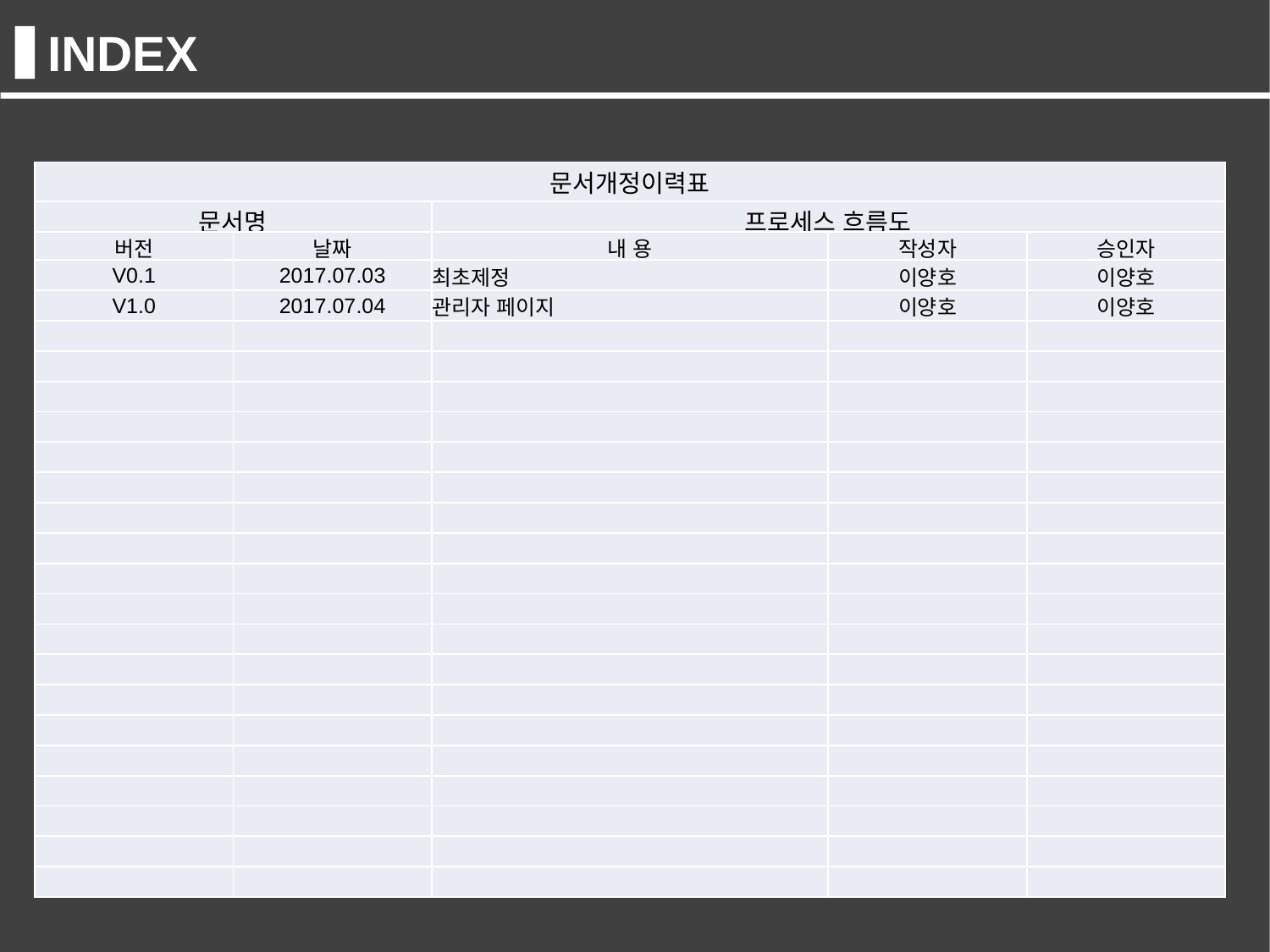

INDEX

| 문서개정이력표 |  |  |  |  |
| --- | --- | --- | --- | --- |
| 문서명 |  | 프로세스 흐름도 |  |  |
| 버전 | 날짜 | 내 용 | 작성자 | 승인자 |
| V0.1 | 2017.07.03 | 최초제정 | 이양호 | 이양호 |
| V1.0 | 2017.07.04 | 관리자 페이지 | 이양호 | 이양호 |
|  |  |  |  |  |
|  |  |  |  |  |
|  |  |  |  |  |
|  |  |  |  |  |
|  |  |  |  |  |
|  |  |  |  |  |
|  |  |  |  |  |
|  |  |  |  |  |
|  |  |  |  |  |
|  |  |  |  |  |
|  |  |  |  |  |
|  |  |  |  |  |
|  |  |  |  |  |
|  |  |  |  |  |
|  |  |  |  |  |
|  |  |  |  |  |
|  |  |  |  |  |
|  |  |  |  |  |
|  |  |  |  |  |